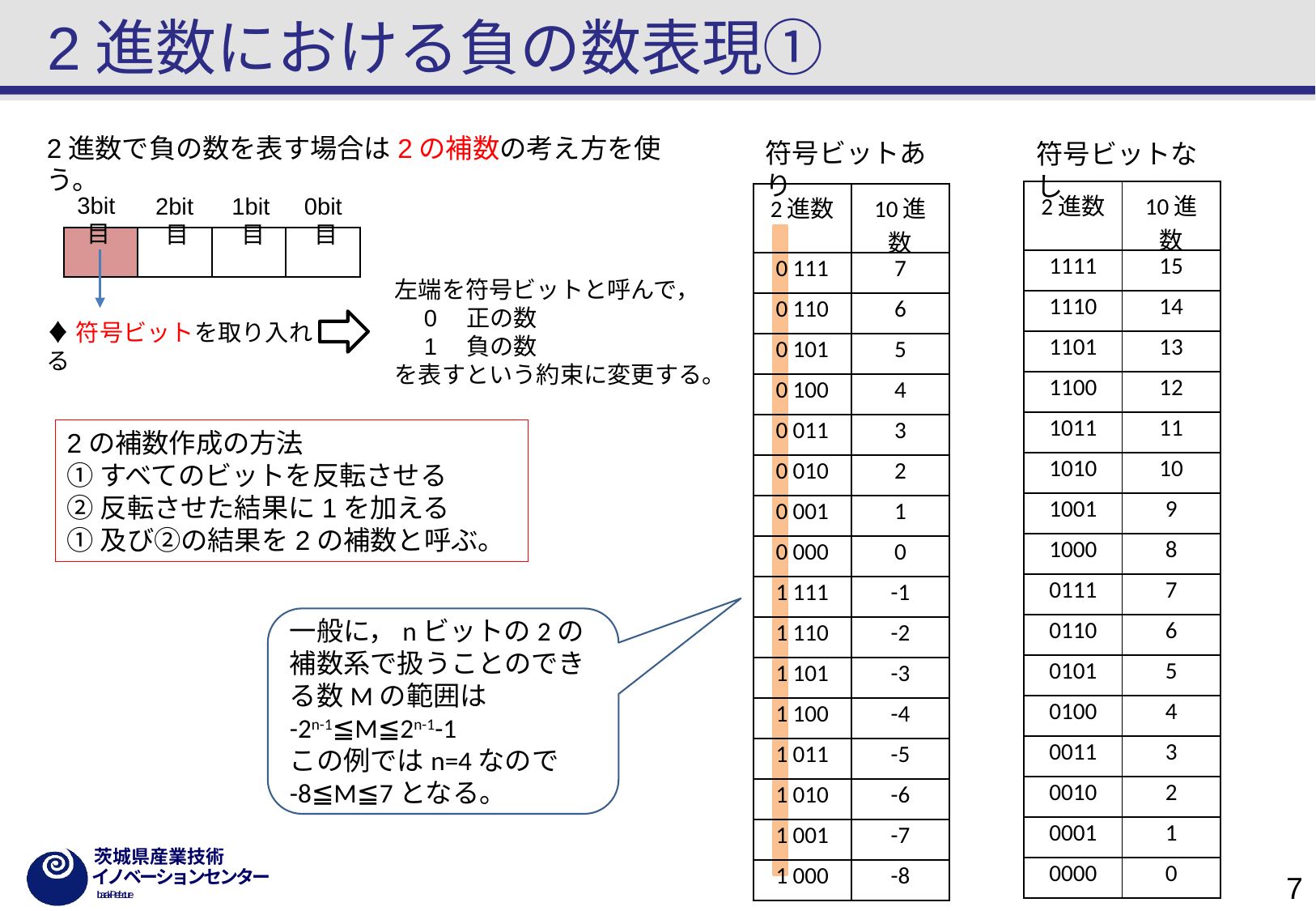

# 2進数における負の数表現①
2進数で負の数を表す場合は2の補数の考え方を使う。
符号ビットあり
符号ビットなし
| 2進数 | 10進数 |
| --- | --- |
| 1111 | 15 |
| 1110 | 14 |
| 1101 | 13 |
| 1100 | 12 |
| 1011 | 11 |
| 1010 | 10 |
| 1001 | 9 |
| 1000 | 8 |
| 0111 | 7 |
| 0110 | 6 |
| 0101 | 5 |
| 0100 | 4 |
| 0011 | 3 |
| 0010 | 2 |
| 0001 | 1 |
| 0000 | 0 |
| 2進数 | 10進数 |
| --- | --- |
| 0 111 | 7 |
| 0 110 | 6 |
| 0 101 | 5 |
| 0 100 | 4 |
| 0 011 | 3 |
| 0 010 | 2 |
| 0 001 | 1 |
| 0 000 | 0 |
| 1 111 | -1 |
| 1 110 | -2 |
| 1 101 | -3 |
| 1 100 | -4 |
| 1 011 | -5 |
| 1 010 | -6 |
| 1 001 | -7 |
| 1 000 | -8 |
3bit目
2bit目
1bit目
0bit目

|  |  |  |  |
| --- | --- | --- | --- |
左端を符号ビットと呼んで，
　0　正の数
　1　負の数
を表すという約束に変更する。

♦符号ビットを取り入れる
2の補数作成の方法
①すべてのビットを反転させる
②反転させた結果に1を加える
①及び②の結果を2の補数と呼ぶ。
一般に，nビットの2の補数系で扱うことのできる数Mの範囲は
-2n-1≦M≦2n-1-1
この例ではn=4なので
-8≦M≦7となる。
7